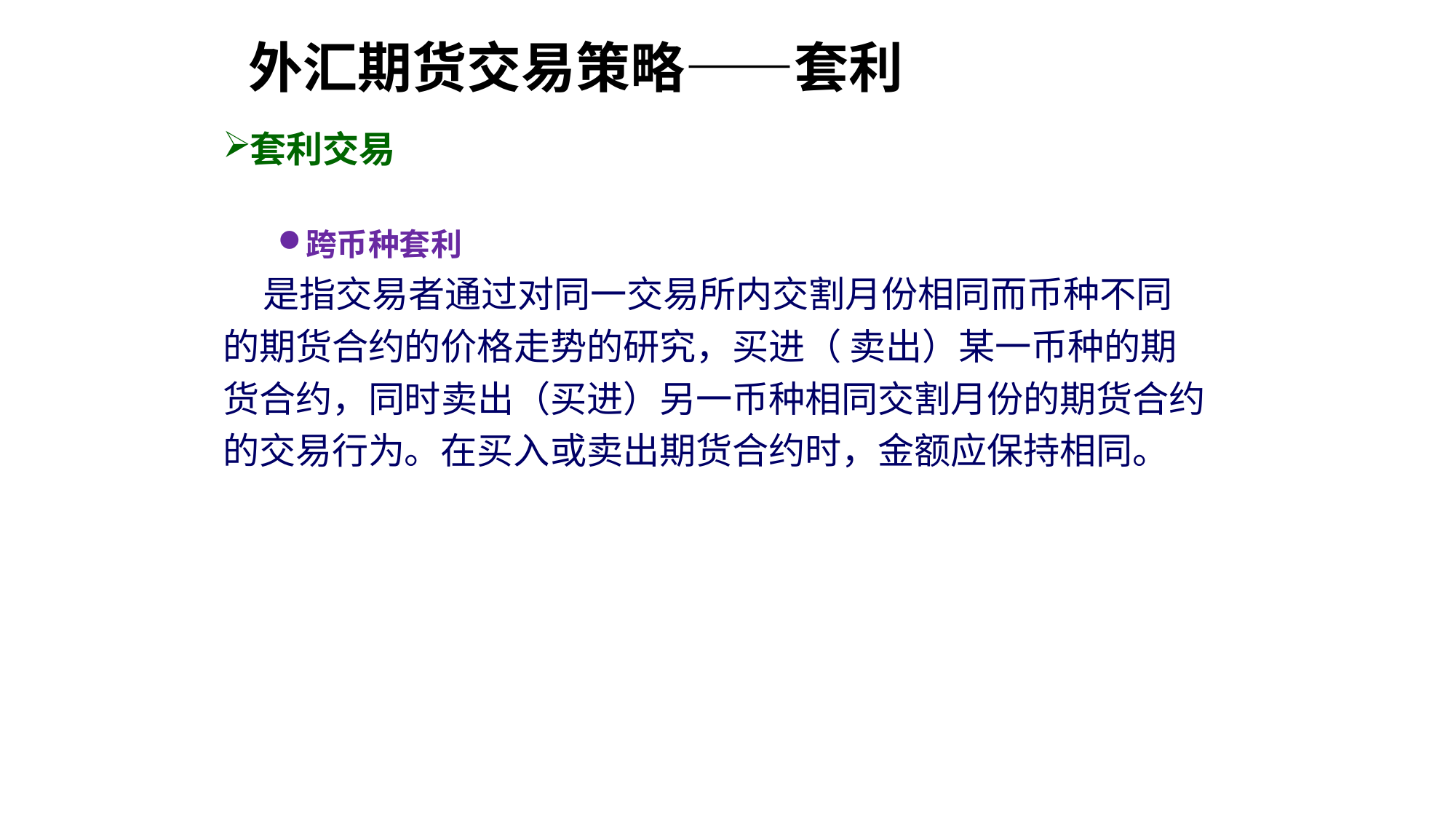

外汇期货交易策略——套利
套利交易

跨币种套利
    是指交易者通过对同一交易所内交割月份相同而币种不同
的期货合约的价格走势的研究，买进（ 卖出）某一币种的期
货合约，同时卖出（买进）另一币种相同交割月份的期货合约
的交易行为。在买入或卖出期货合约时，金额应保持相同。